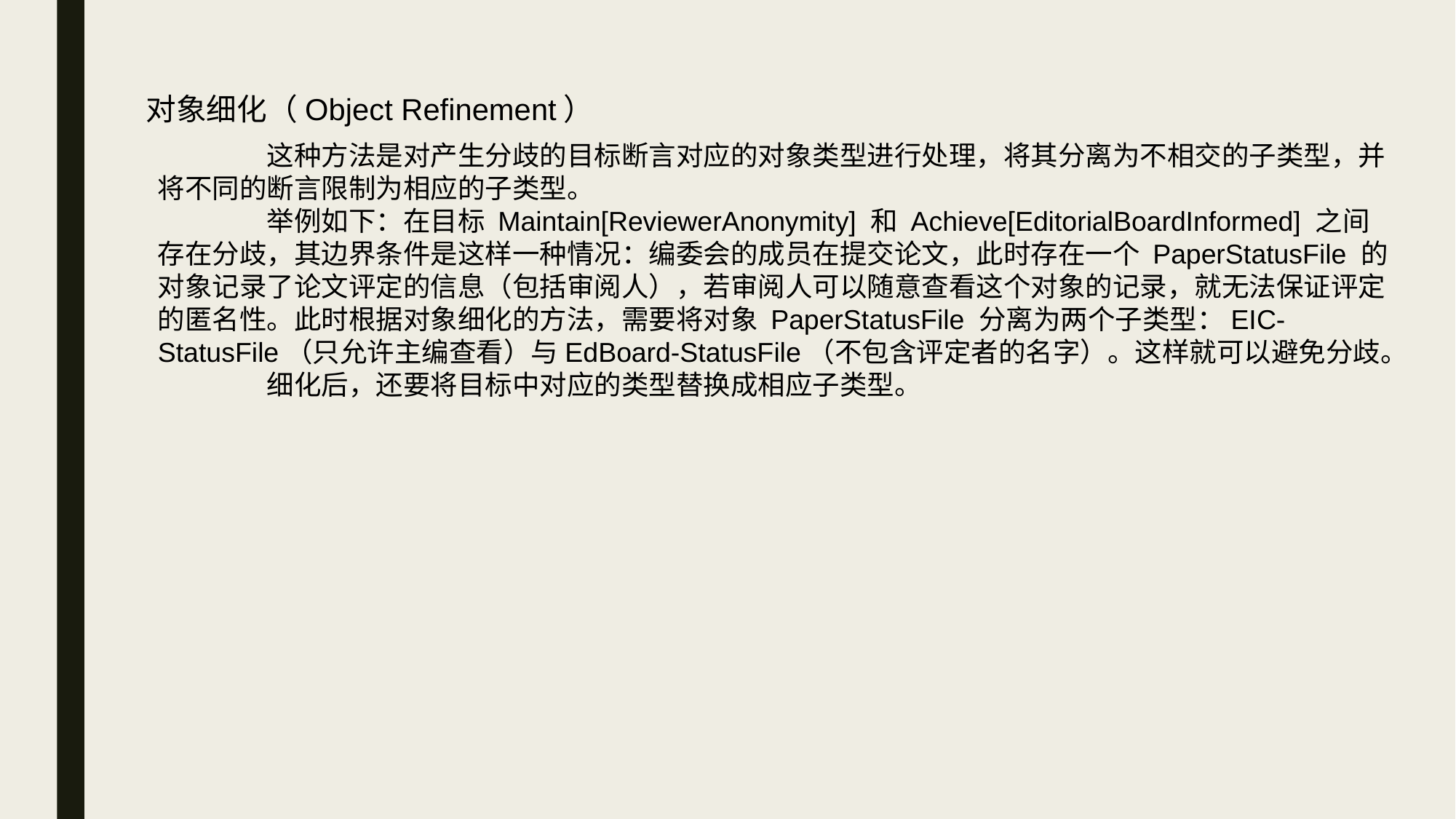

对象细化（Object Refinement）

	这种方法是对产生分歧的目标断言对应的对象类型进行处理，将其分离为不相交的子类型，并将不同的断言限制为相应的子类型。
	举例如下：在目标 Maintain[ReviewerAnonymity] 和 Achieve[EditorialBoardInformed] 之间存在分歧，其边界条件是这样一种情况：编委会的成员在提交论文，此时存在一个 PaperStatusFile 的对象记录了论文评定的信息（包括审阅人），若审阅人可以随意查看这个对象的记录，就无法保证评定的匿名性。此时根据对象细化的方法，需要将对象 PaperStatusFile 分离为两个子类型：EIC-StatusFile（只允许主编查看）与EdBoard-StatusFile（不包含评定者的名字）。这样就可以避免分歧。
	细化后，还要将目标中对应的类型替换成相应子类型。